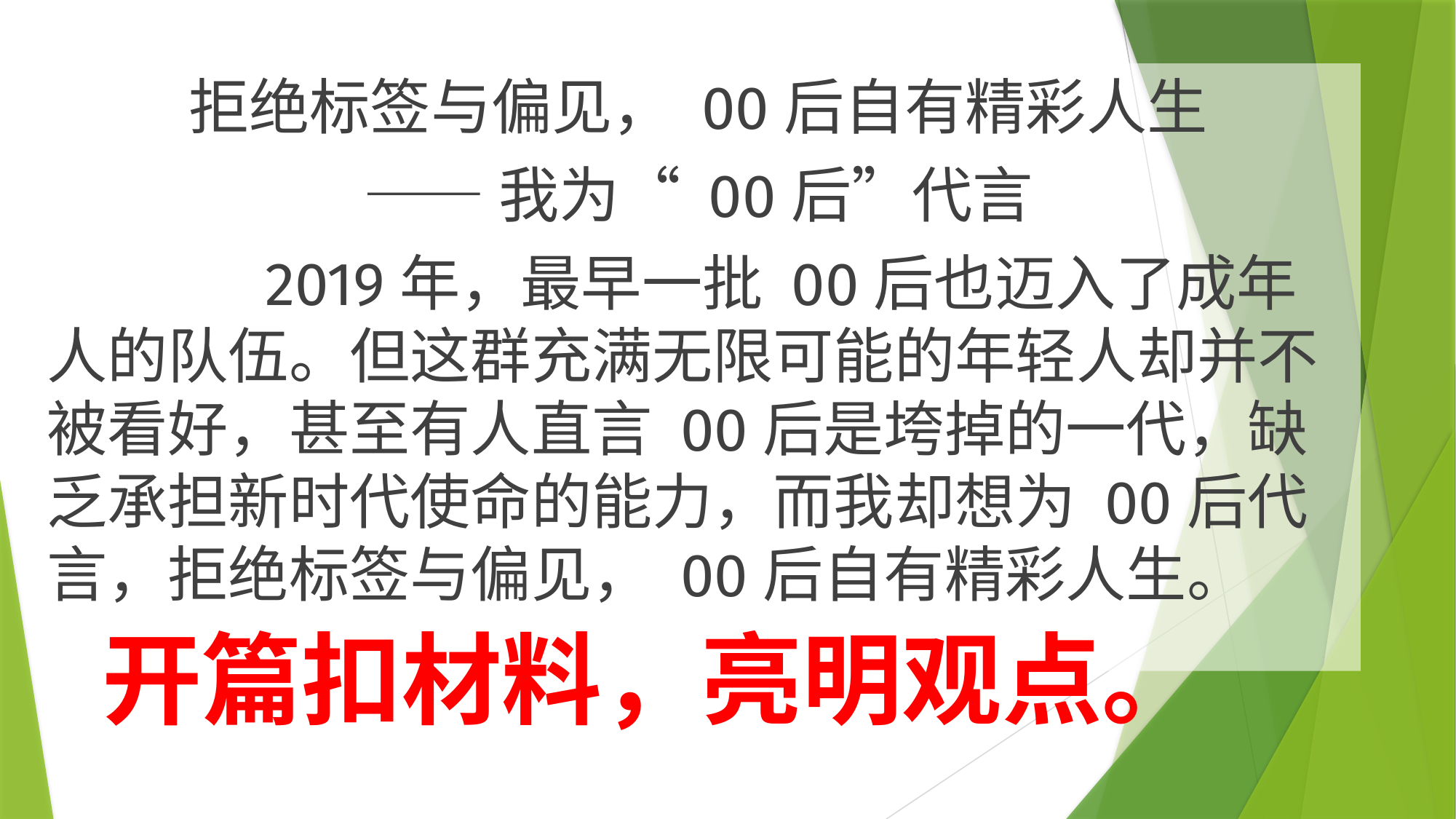

拒绝标签与偏见， 00后自有精彩人生
——我为“ 00后”代言
		2019年，最早一批 00后也迈入了成年人的队伍。但这群充满无限可能的年轻人却并不被看好，甚至有人直言 00后是垮掉的一代，缺乏承担新时代使命的能力，而我却想为 00后代言，拒绝标签与偏见， 00后自有精彩人生。
# 开篇扣材料，亮明观点。